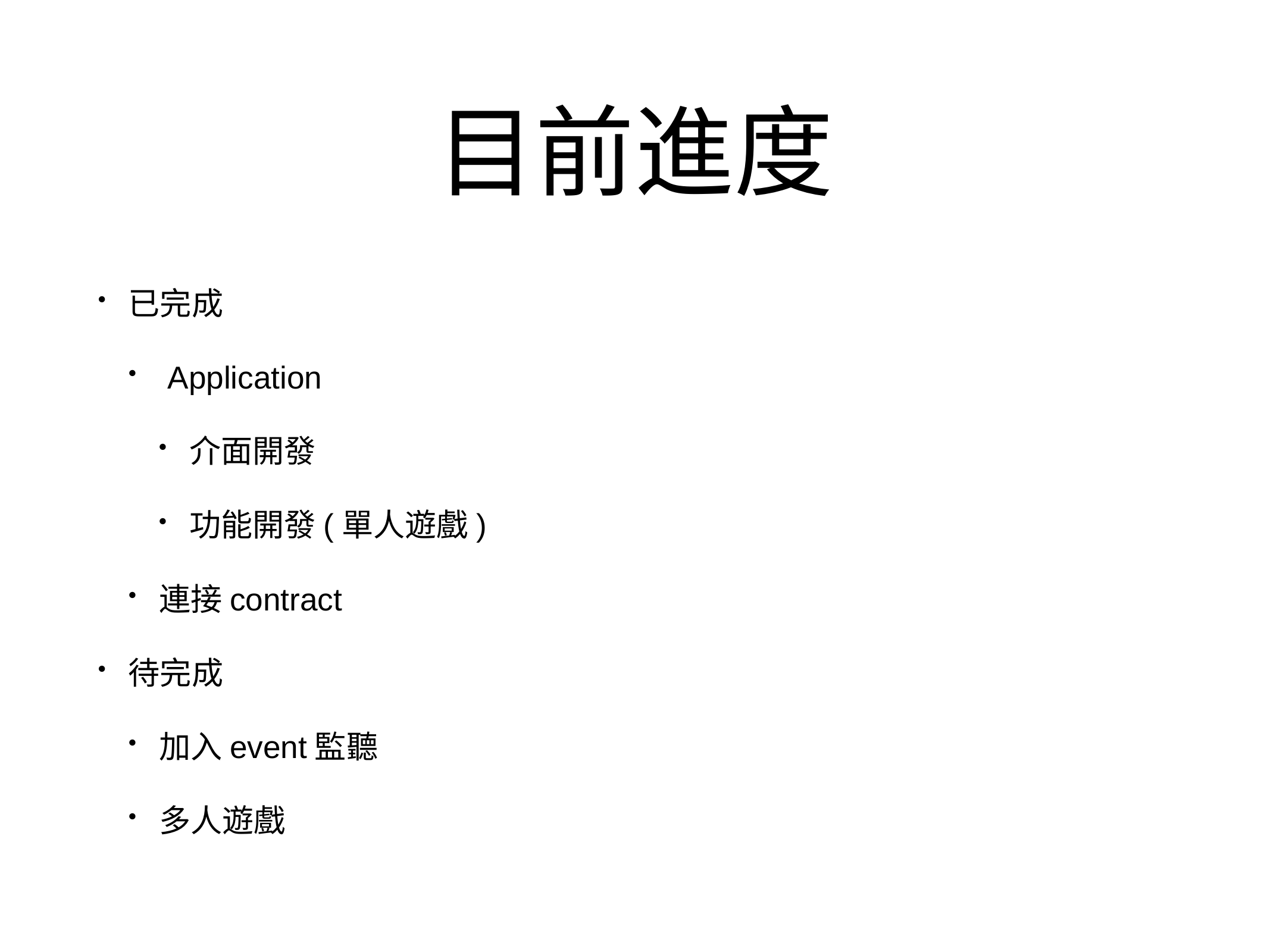

# 目前進度
已完成
 Application
介面開發
功能開發(單人遊戲)
連接contract
待完成
加入event監聽
多人遊戲